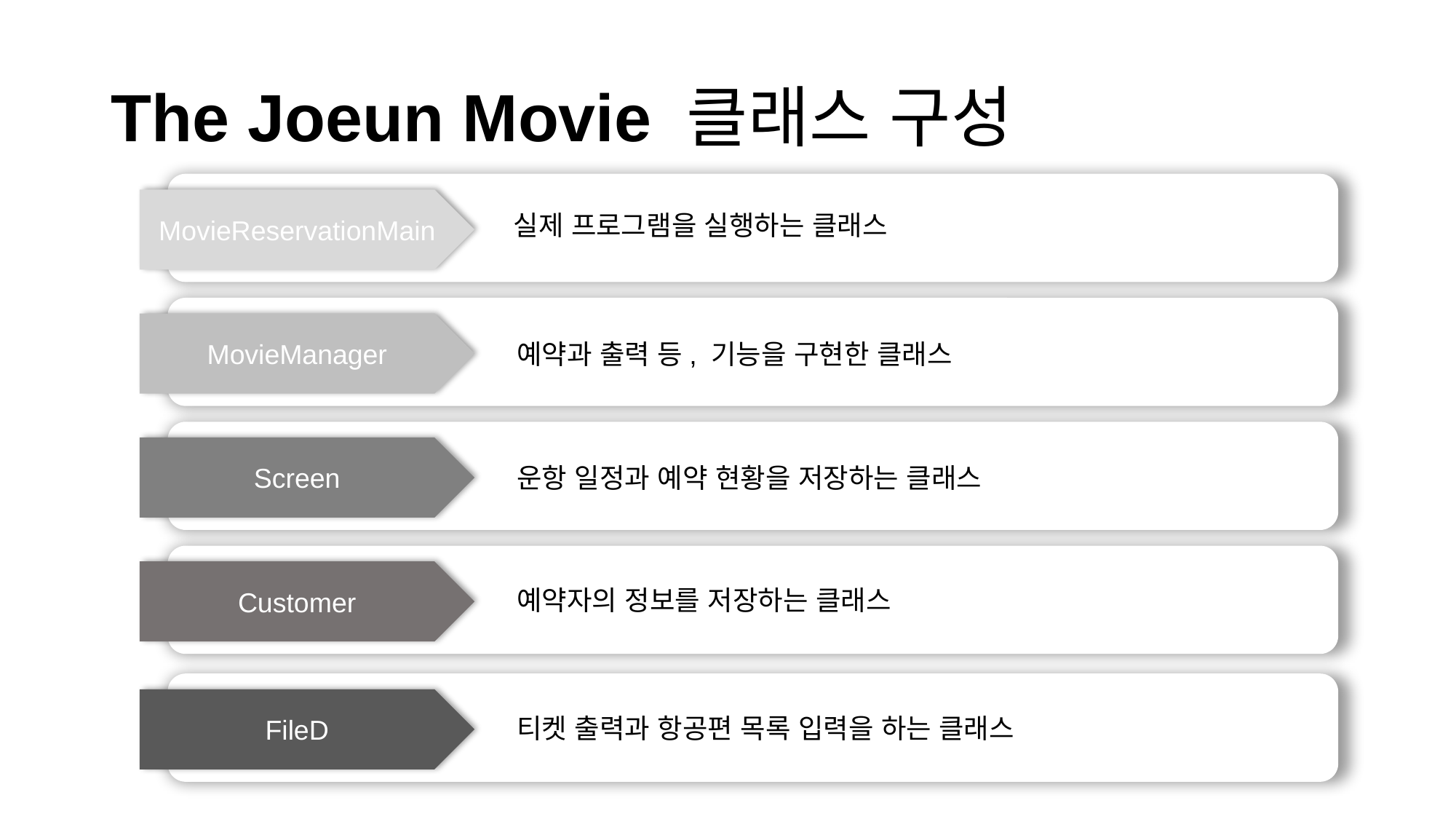

# The Joeun Movie 클래스 구성

MovieReservationMain
실제 프로그램을 실행하는 클래스

MovieManager
예약과 출력 등, 기능을 구현한 클래스

Screen
운항 일정과 예약 현황을 저장하는 클래스

Customer
예약자의 정보를 저장하는 클래스

FileD
티켓 출력과 항공편 목록 입력을 하는 클래스